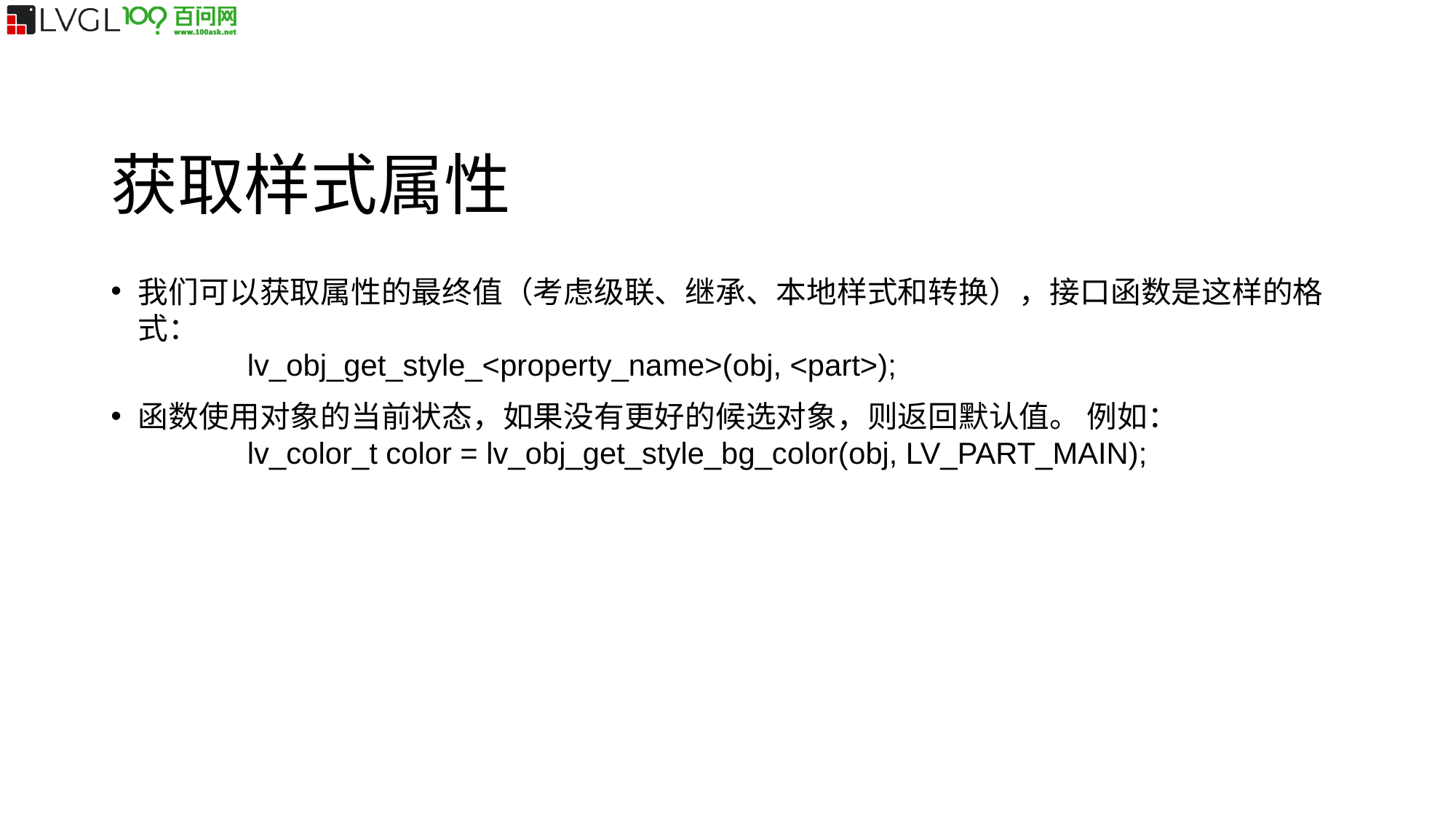

获取样式属性
我们可以获取属性的最终值（考虑级联、继承、本地样式和转换），接口函数是这样的格式：
	lv_obj_get_style_<property_name>(obj, <part>);
函数使用对象的当前状态，如果没有更好的候选对象，则返回默认值。 例如：
	lv_color_t color = lv_obj_get_style_bg_color(obj, LV_PART_MAIN);